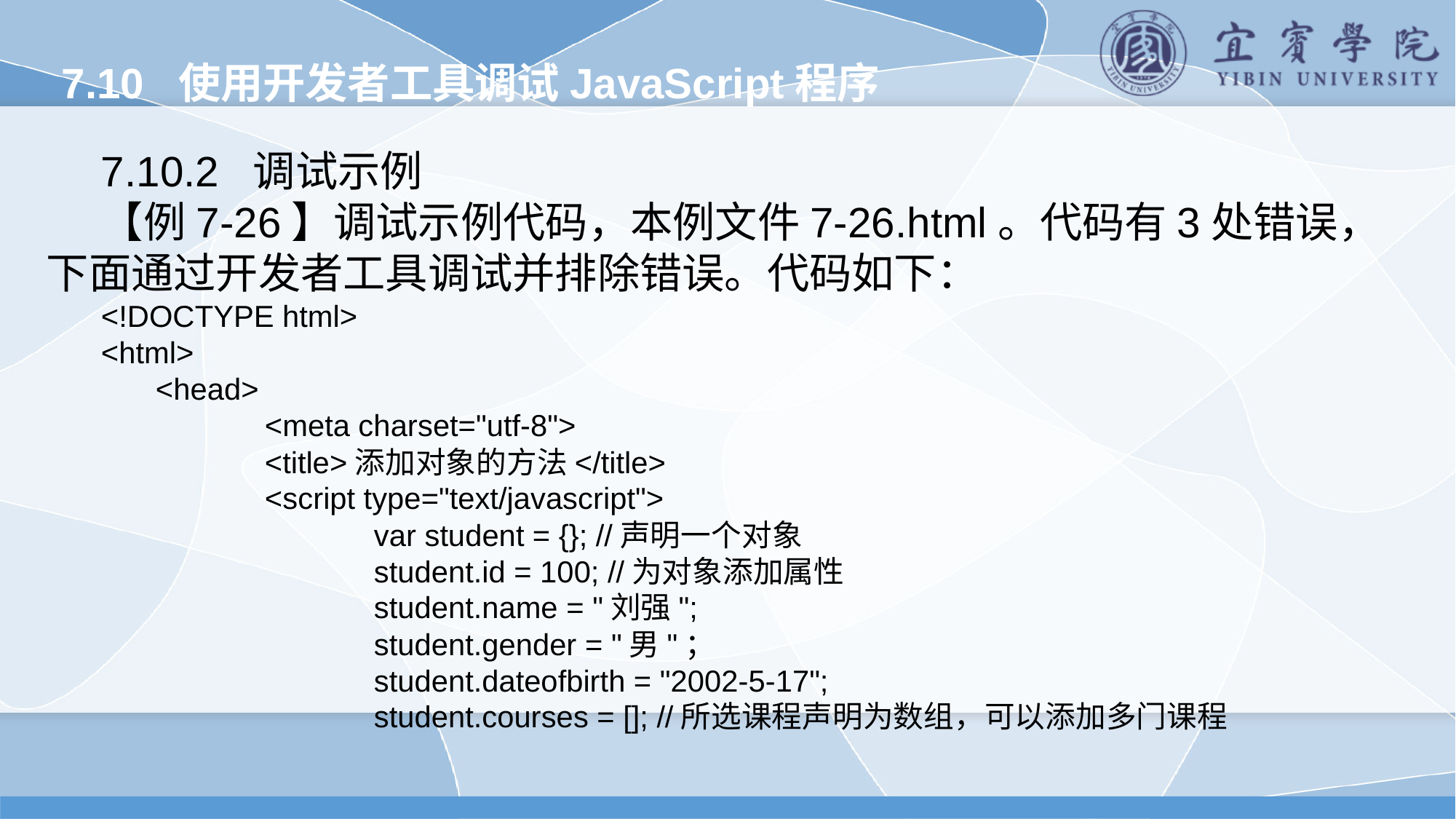

7.10  使用开发者工具调试JavaScript程序
7.10.2  调试示例
【例7-26】调试示例代码，本例文件7-26.html。代码有3处错误，下面通过开发者工具调试并排除错误。代码如下：
<!DOCTYPE html>
<html>
	<head>
		<meta charset="utf-8">
		<title>添加对象的方法</title>
		<script type="text/javascript">
			var student = {}; //声明一个对象
			student.id = 100; //为对象添加属性
			student.name = "刘强";
			student.gender = "男"；
			student.dateofbirth = "2002-5-17";
			student.courses = []; //所选课程声明为数组，可以添加多门课程